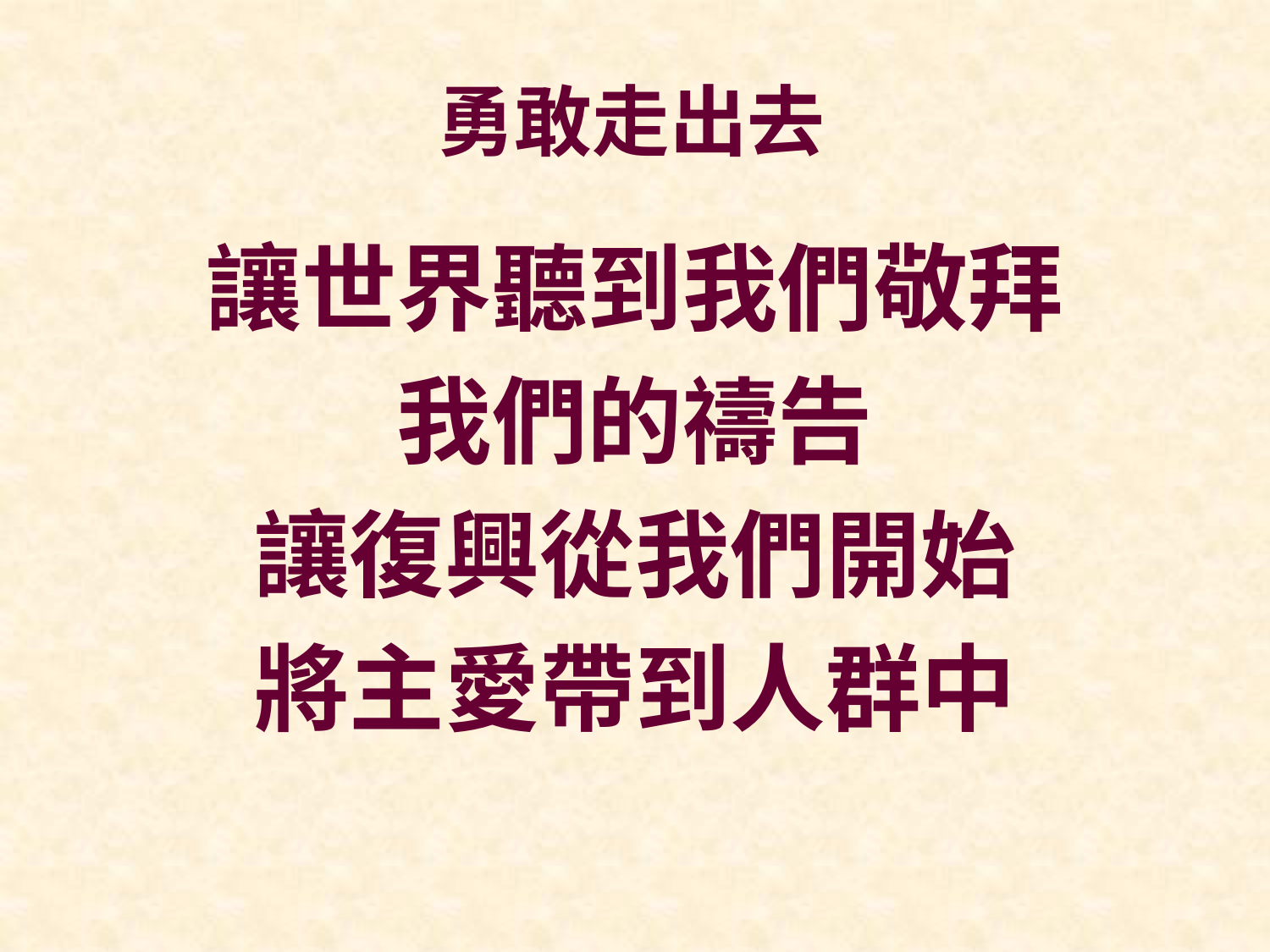

# 勇敢走出去
讓世界聽到我們敬拜
我們的禱告
讓復興從我們開始
將主愛帶到人群中